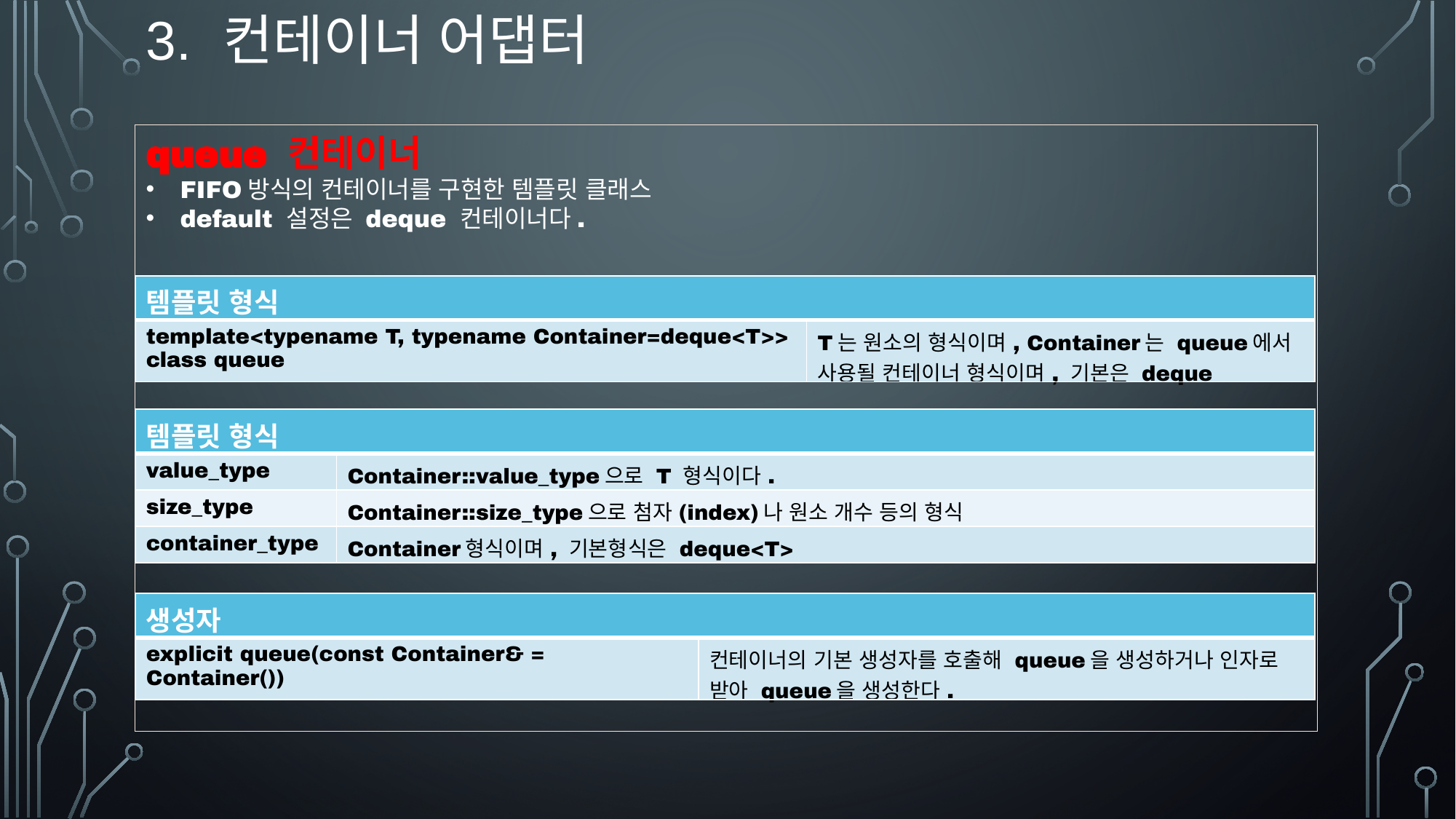

# 3. 컨테이너 어댑터
queue 컨테이너
FIFO방식의 컨테이너를 구현한 템플릿 클래스
default 설정은 deque 컨테이너다.

| 템플릿 형식 |  |
| --- | --- |
| template<typename T, typename Container=deque<T>> class queue | T는 원소의 형식이며, Container는 queue에서 사용될 컨테이너 형식이며, 기본은 deque |
| 템플릿 형식 |  |
| --- | --- |
| value\_type | Container::value\_type으로 T 형식이다. |
| size\_type | Container::size\_type으로 첨자(index)나 원소 개수 등의 형식 |
| container\_type | Container형식이며, 기본형식은 deque<T> |
| 생성자 |  |
| --- | --- |
| explicit queue(const Container& = Container()) | 컨테이너의 기본 생성자를 호출해 queue을 생성하거나 인자로 받아 queue을 생성한다. |